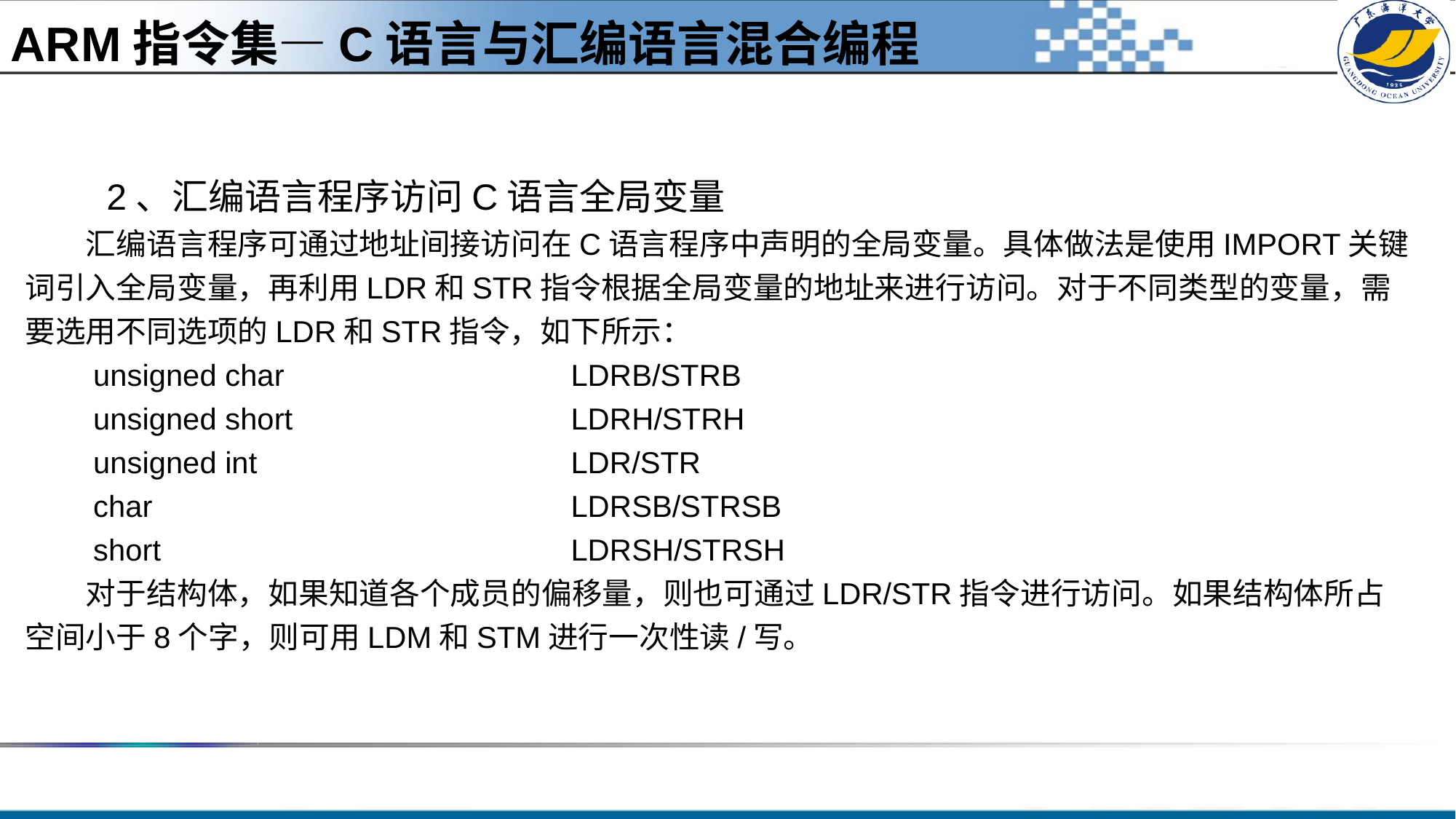

ARM指令集—C语言与汇编语言混合编程
# 2、汇编语言程序访问C语言全局变量 　　汇编语言程序可通过地址间接访问在C语言程序中声明的全局变量。具体做法是使用IMPORT关键词引入全局变量，再利用LDR和STR指令根据全局变量的地址来进行访问。对于不同类型的变量，需要选用不同选项的LDR和STR指令，如下所示： 　　unsigned char			LDRB/STRB 　　unsigned short			LDRH/STRH 　　unsigned int			LDR/STR 　　char				LDRSB/STRSB 　　short				LDRSH/STRSH 　　对于结构体，如果知道各个成员的偏移量，则也可通过LDR/STR指令进行访问。如果结构体所占空间小于8个字，则可用LDM和STM进行一次性读/写。